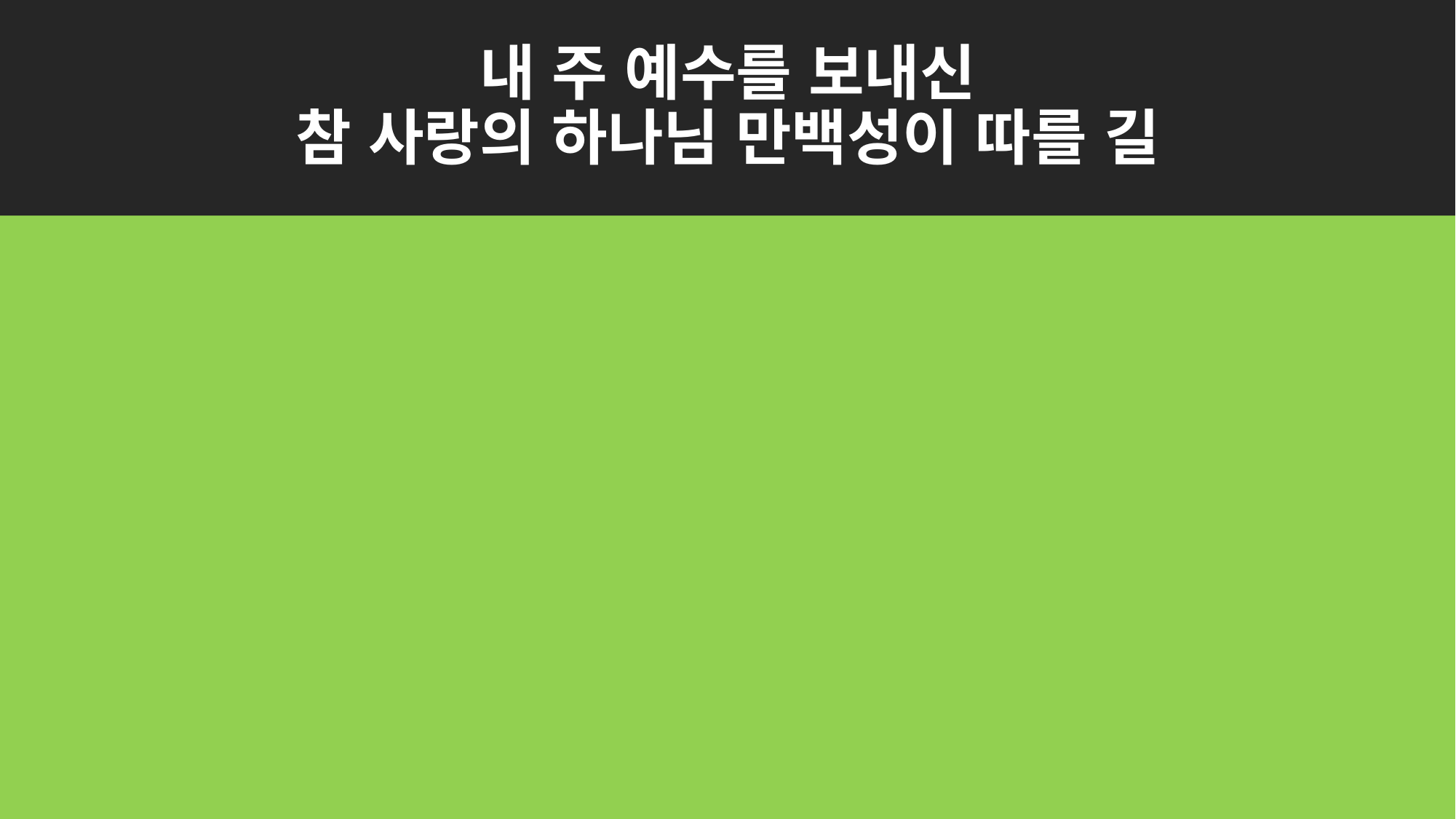

# 내 주 예수를 보내신 참 사랑의 하나님 만백성이 따를 길